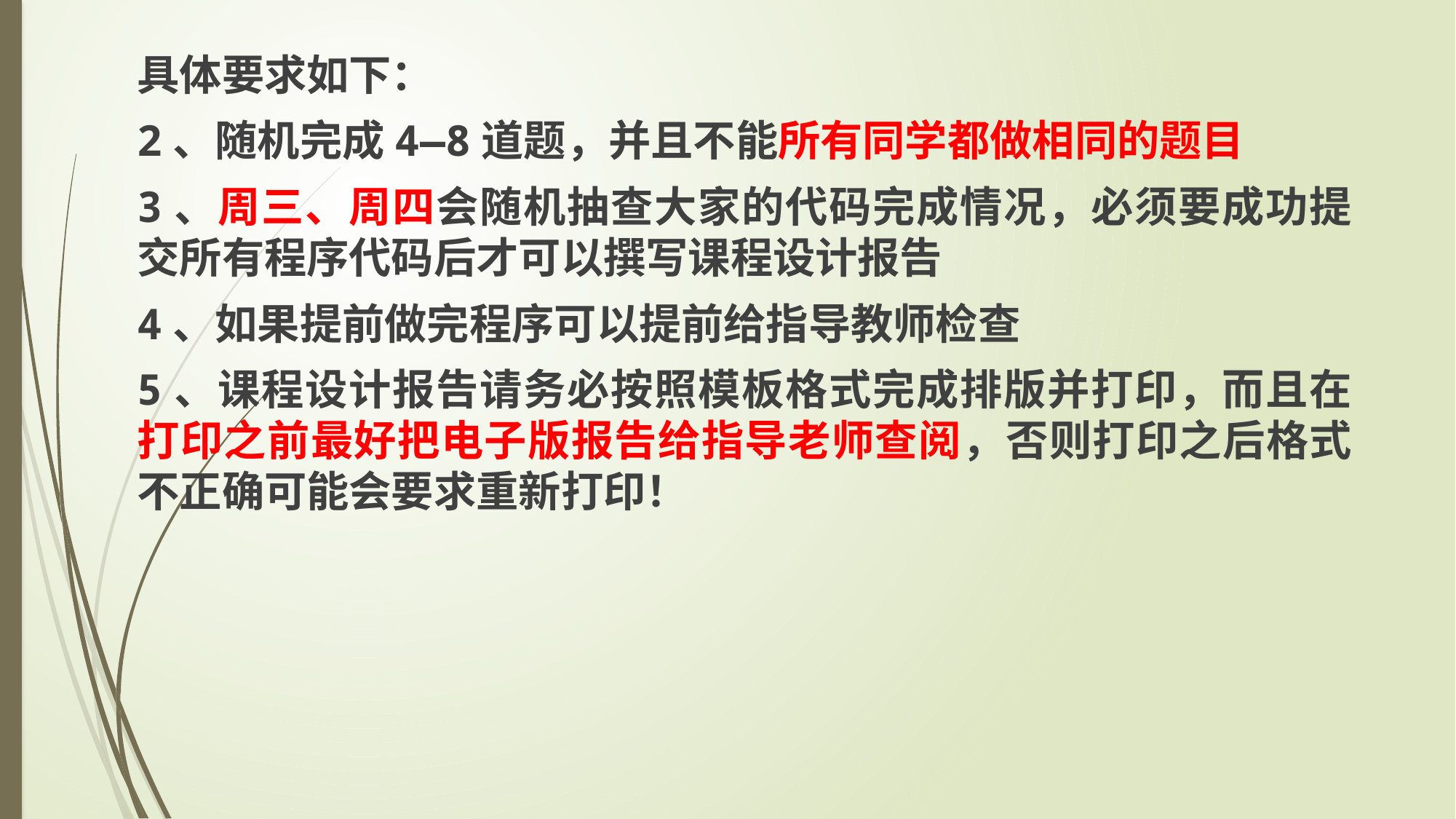

具体要求如下：
2、随机完成4—8道题，并且不能所有同学都做相同的题目
3、周三、周四会随机抽查大家的代码完成情况，必须要成功提交所有程序代码后才可以撰写课程设计报告
4、如果提前做完程序可以提前给指导教师检查
5、课程设计报告请务必按照模板格式完成排版并打印，而且在打印之前最好把电子版报告给指导老师查阅，否则打印之后格式不正确可能会要求重新打印！